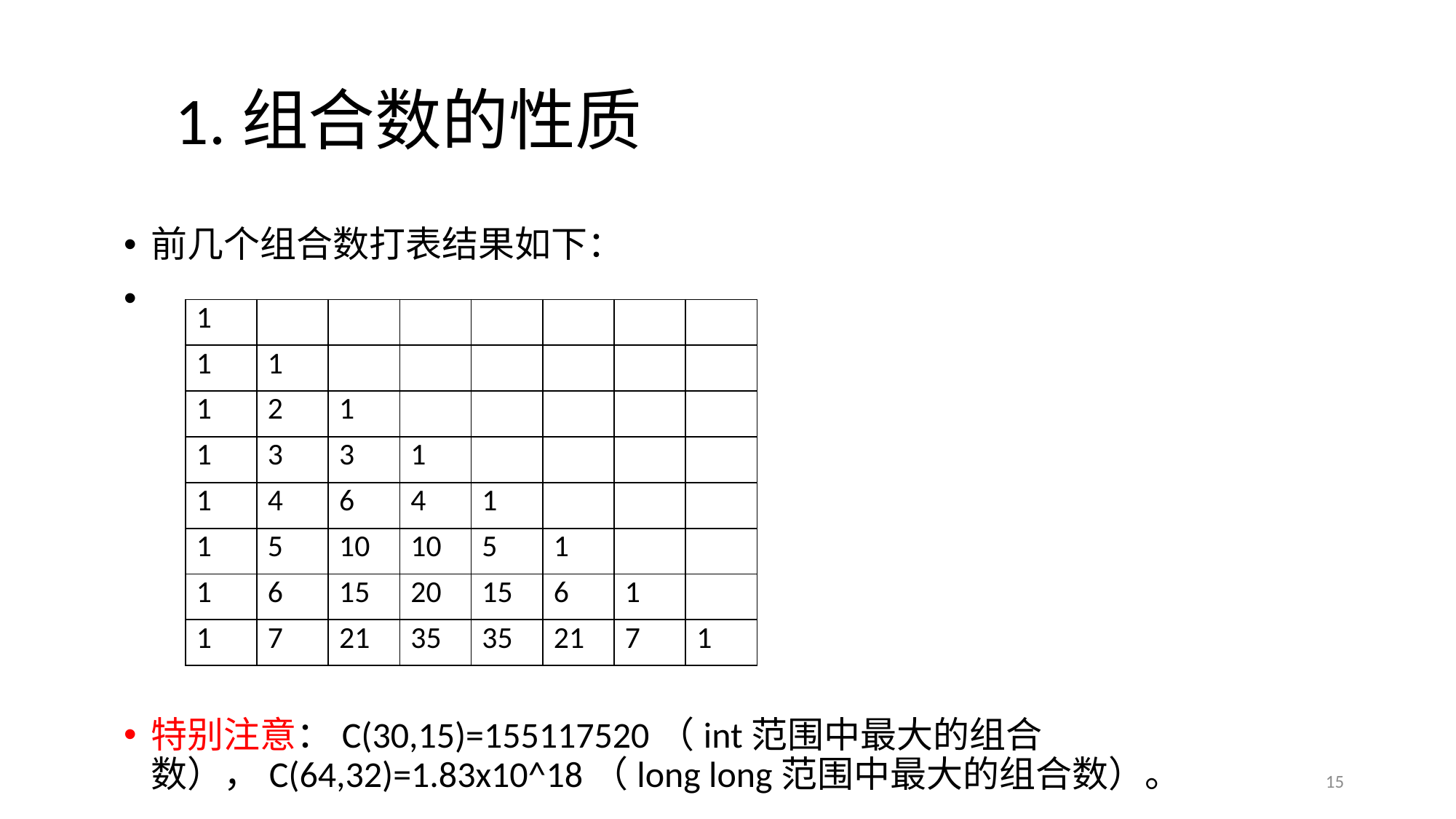

# 1.组合数的性质
前几个组合数打表结果如下：

特别注意：C(30,15)=155117520（int范围中最大的组合数），C(64,32)=1.83x10^18（long long范围中最大的组合数）。
| 1 |  |  |  |  |  |  |  |
| --- | --- | --- | --- | --- | --- | --- | --- |
| 1 | 1 |  |  |  |  |  |  |
| 1 | 2 | 1 |  |  |  |  |  |
| 1 | 3 | 3 | 1 |  |  |  |  |
| 1 | 4 | 6 | 4 | 1 |  |  |  |
| 1 | 5 | 10 | 10 | 5 | 1 |  |  |
| 1 | 6 | 15 | 20 | 15 | 6 | 1 |  |
| 1 | 7 | 21 | 35 | 35 | 21 | 7 | 1 |
15